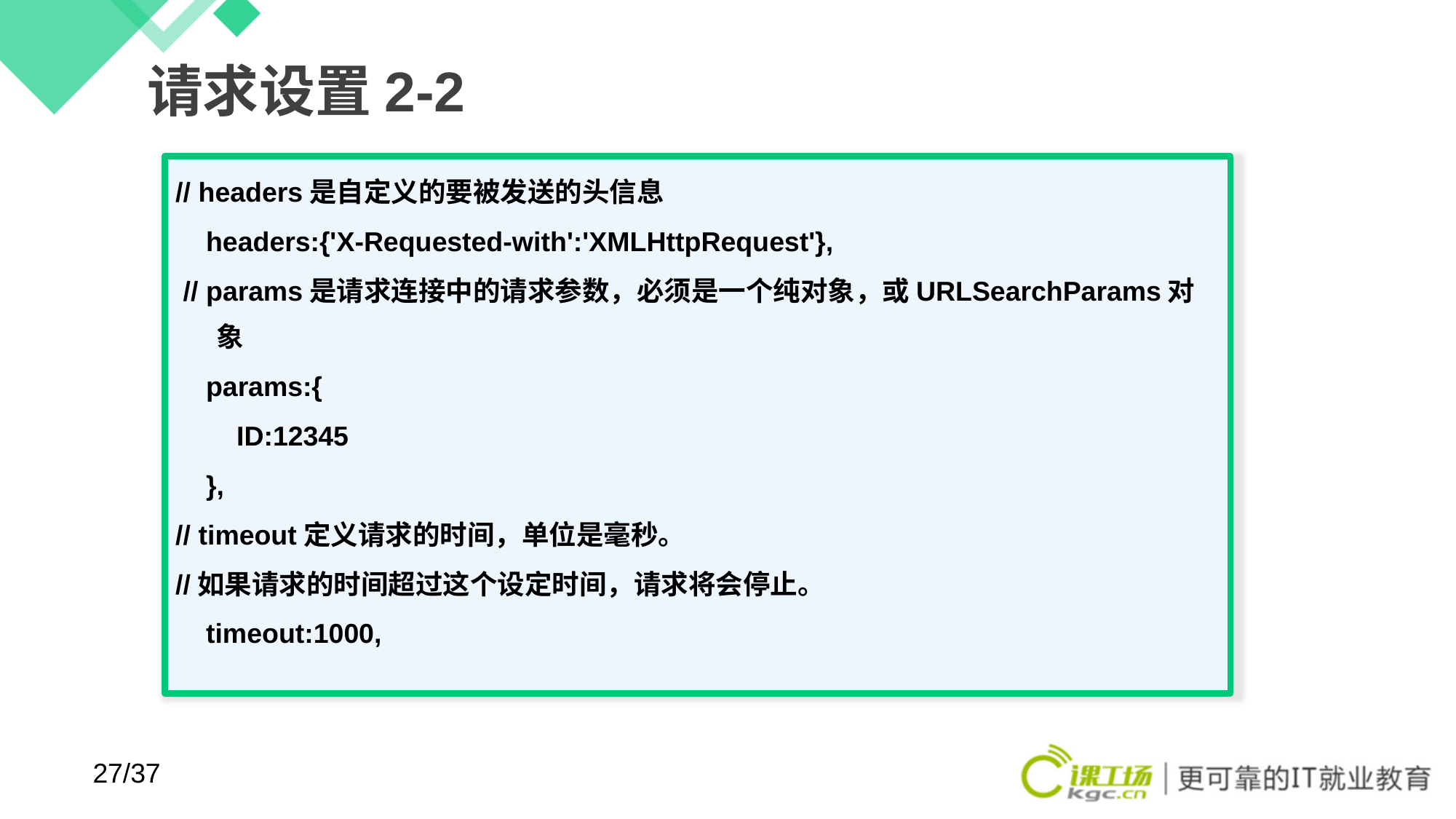

# 请求设置2-2
// headers是自定义的要被发送的头信息
    headers:{'X-Requested-with':'XMLHttpRequest'},
 // params是请求连接中的请求参数，必须是一个纯对象，或URLSearchParams对象
    params:{
        ID:12345
    },
// timeout定义请求的时间，单位是毫秒。
//如果请求的时间超过这个设定时间，请求将会停止。
    timeout:1000,